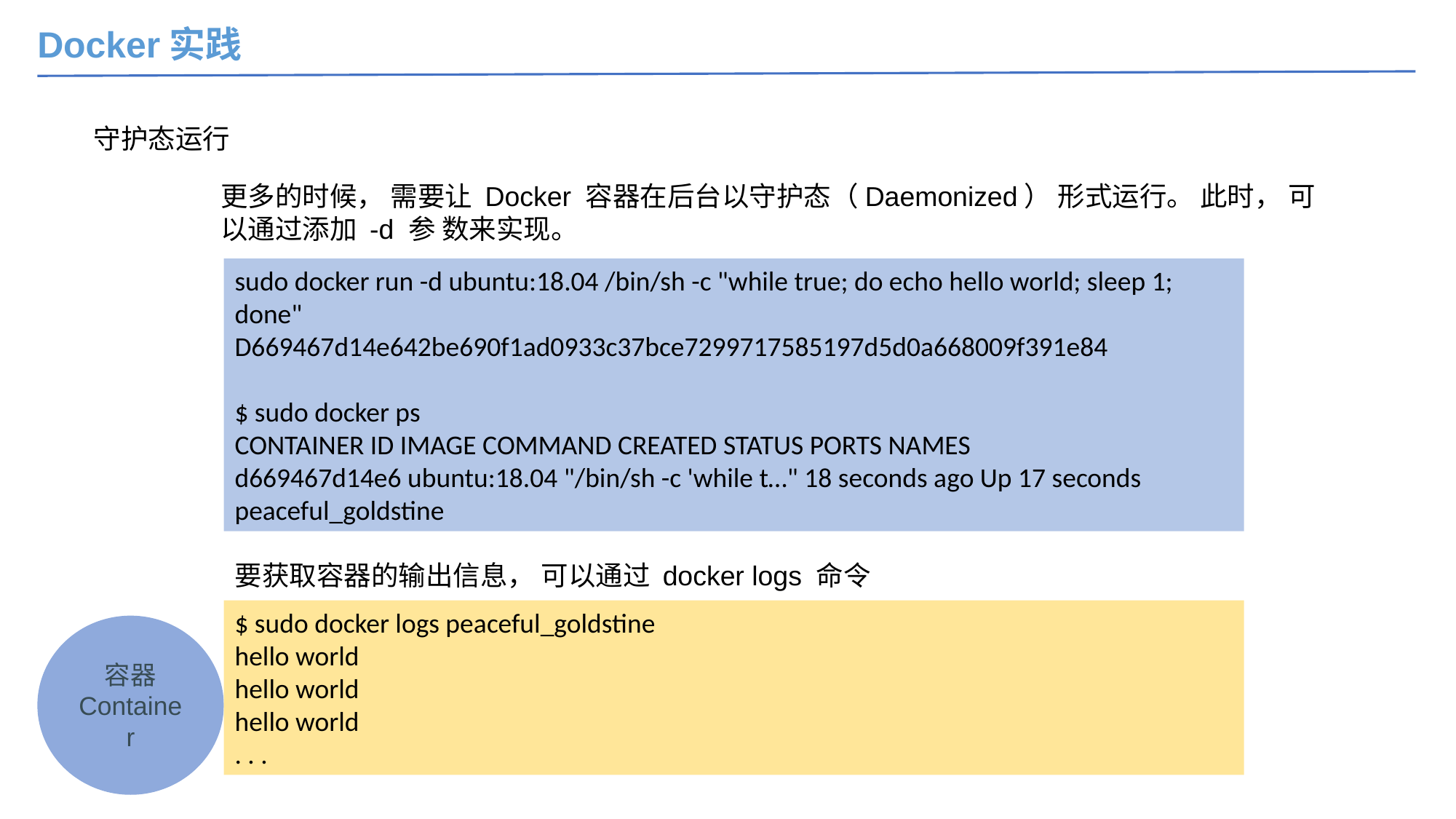

Docker实践
守护态运行
更多的时候， 需要让 Docker 容器在后台以守护态（Daemonized） 形式运行。 此时， 可以通过添加 -d 参 数来实现。
sudo docker run -d ubuntu:18.04 /bin/sh -c "while true; do echo hello world; sleep 1; done"
D669467d14e642be690f1ad0933c37bce7299717585197d5d0a668009f391e84

$ sudo docker ps
CONTAINER ID IMAGE COMMAND CREATED STATUS PORTS NAMES
d669467d14e6 ubuntu:18.04 "/bin/sh -c 'while t…" 18 seconds ago Up 17 seconds  peaceful_goldstine
要获取容器的输出信息， 可以通过 docker logs 命令
$ sudo docker logs peaceful_goldstine
hello world
hello world
hello world
. . .
容器
Container